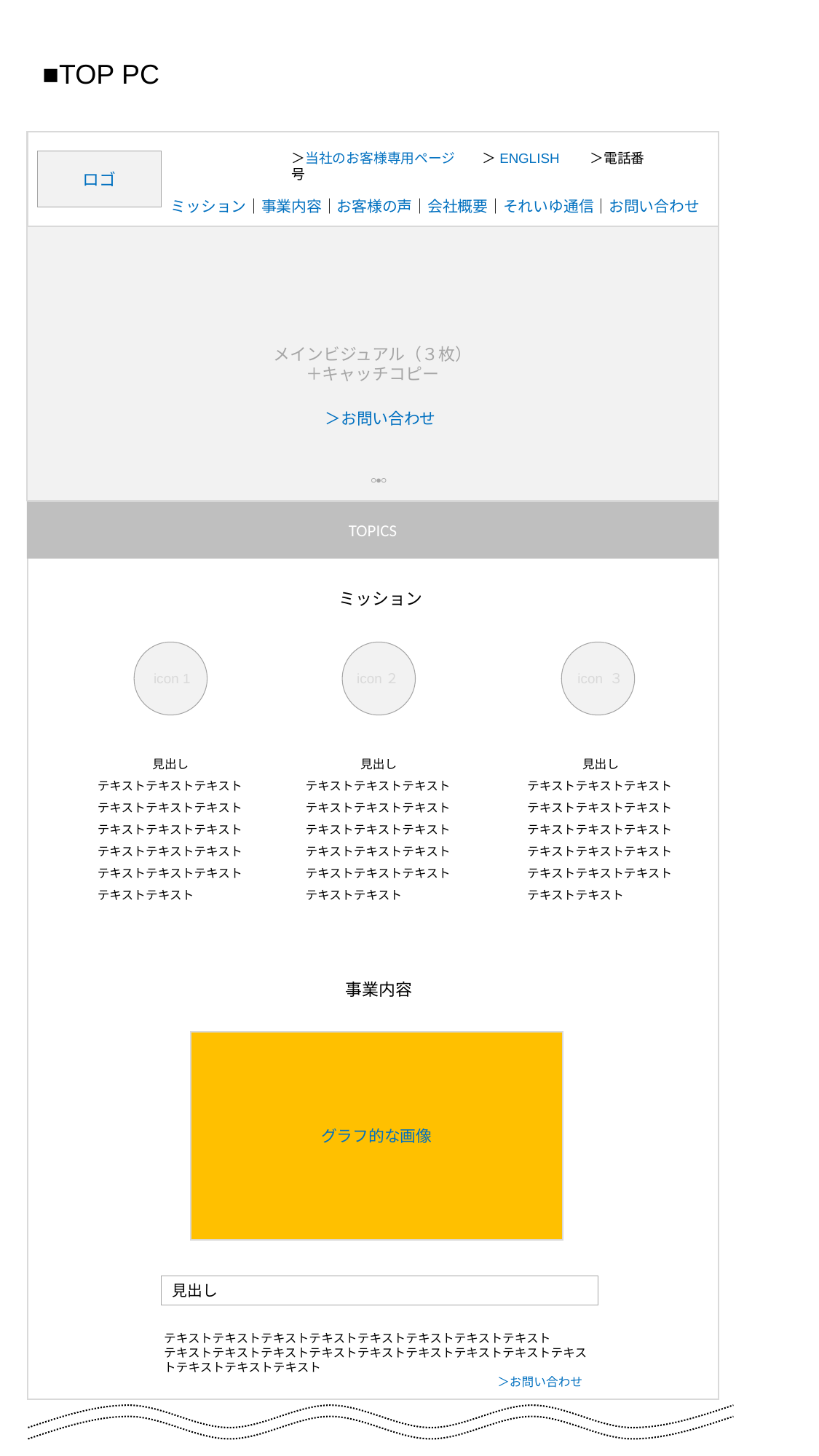

■TOP PC

＞お問い合わせ

＞当社のお客様専用ページ　　＞ENGLISH　　＞電話番号

ロゴ
ミッション｜事業内容｜お客様の声｜会社概要｜それいゆ通信｜お問い合わせ
メインビジュアル（３枚）
＋キャッチコピー
＞お問い合わせ
○●○
TOPICS
ミッション

icon 1
icon２
icon ３
見出し
テキストテキストテキストテキストテキストテキストテキストテキストテキストテキストテキストテキストテキストテキストテキストテキストテキスト
見出し
テキストテキストテキストテキストテキストテキストテキストテキストテキストテキストテキストテキストテキストテキストテキストテキストテキスト
見出し
テキストテキストテキストテキストテキストテキストテキストテキストテキストテキストテキストテキストテキストテキストテキストテキストテキスト
事業内容
グラフ的な画像
見出し
テキストテキストテキストテキストテキストテキストテキストテキスト
テキストテキストテキストテキストテキストテキストテキストテキストテキストテキストテキストテキスト

＞お問い合わせ